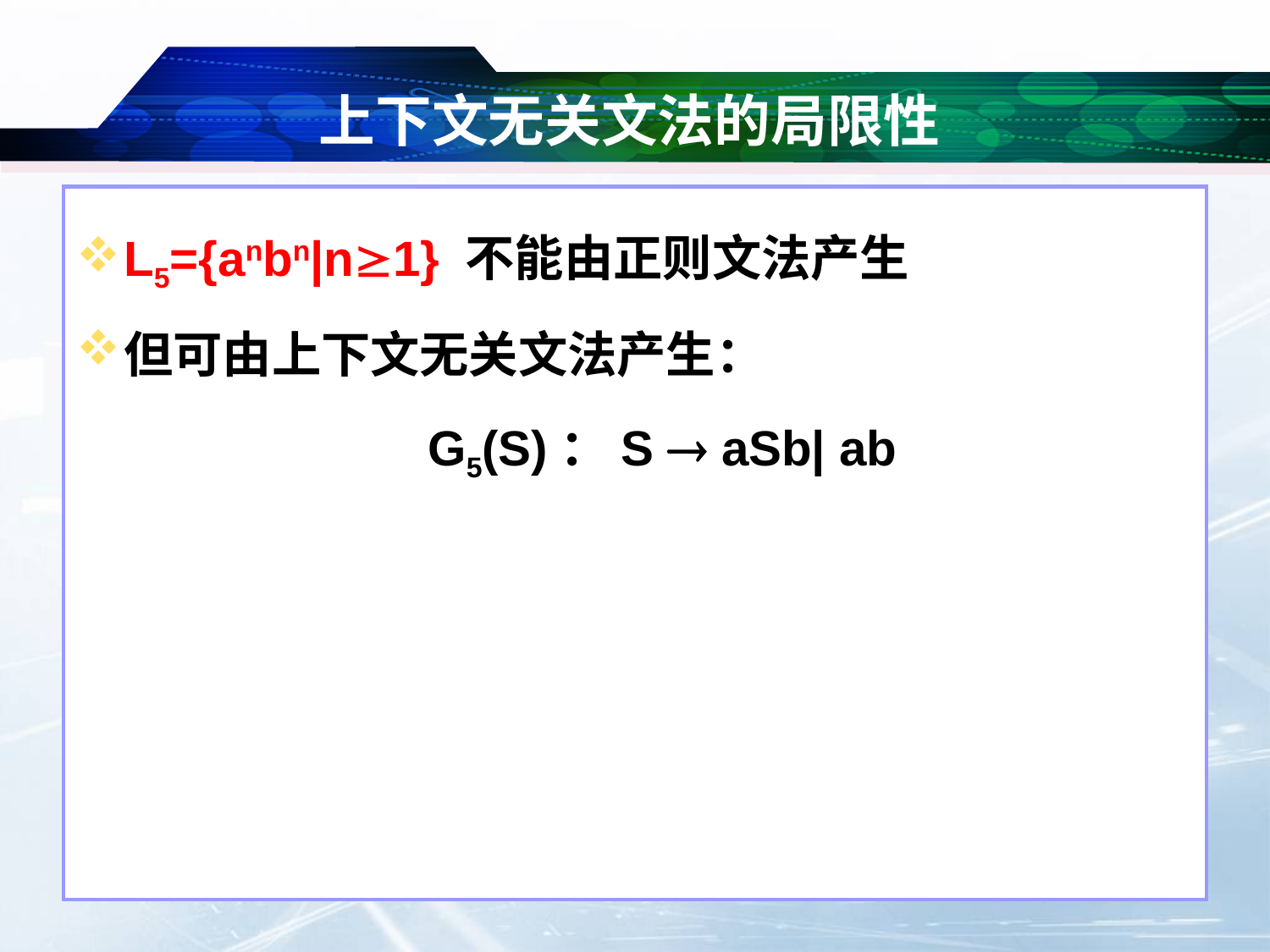

# 上下文无关文法的局限性
L5={anbn|n≥1} 不能由正则文法产生
但可由上下文无关文法产生：
    G5(S)：S → aSb| ab